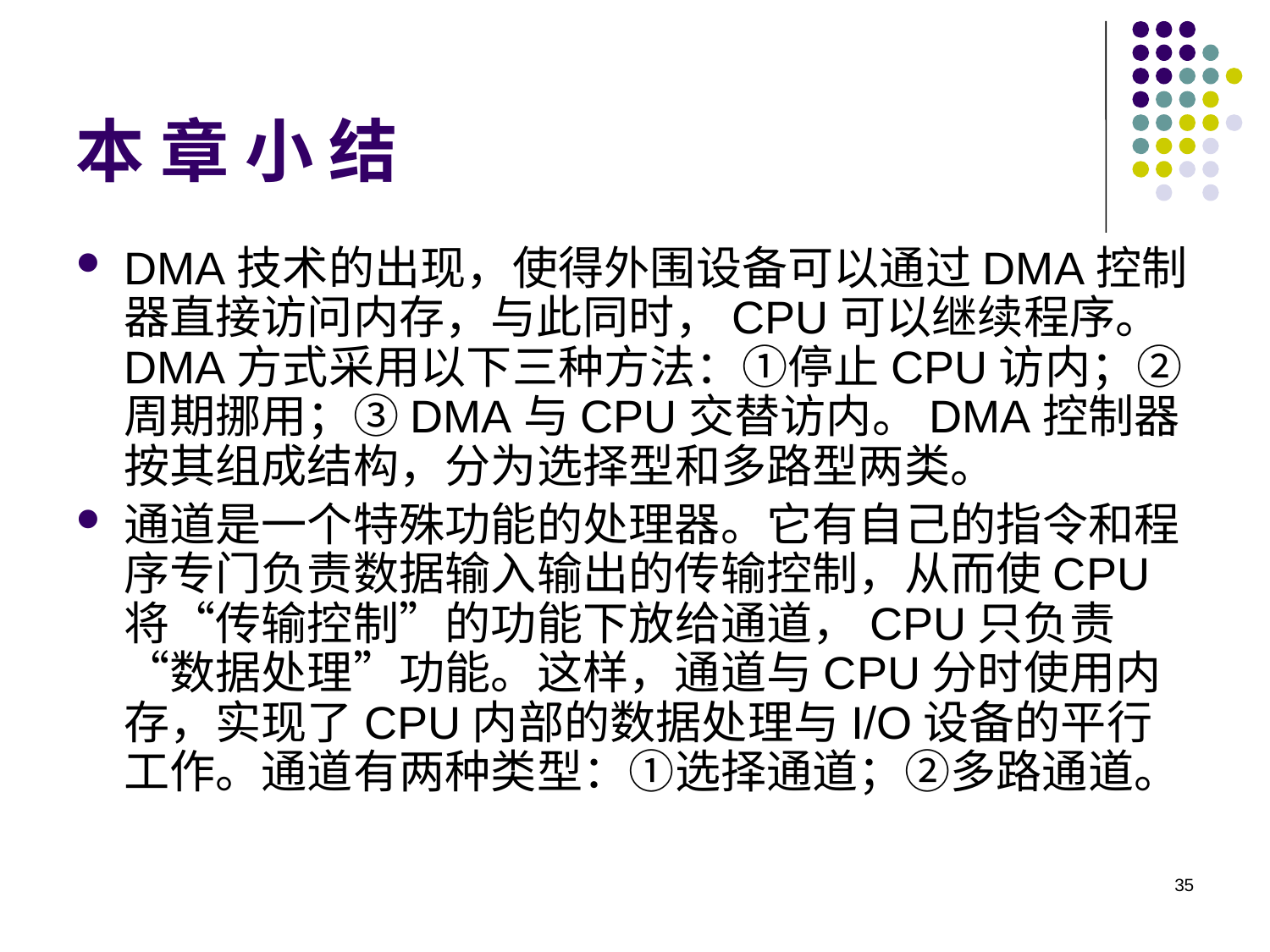

本 章 小 结
DMA技术的出现，使得外围设备可以通过DMA控制器直接访问内存，与此同时，CPU可以继续程序。DMA方式采用以下三种方法：①停止CPU访内；②周期挪用；③DMA与CPU交替访内。DMA控制器按其组成结构，分为选择型和多路型两类。
通道是一个特殊功能的处理器。它有自己的指令和程序专门负责数据输入输出的传输控制，从而使CPU将“传输控制”的功能下放给通道，CPU只负责“数据处理”功能。这样，通道与CPU分时使用内存，实现了CPU内部的数据处理与I/O设备的平行工作。通道有两种类型：①选择通道；②多路通道。
35